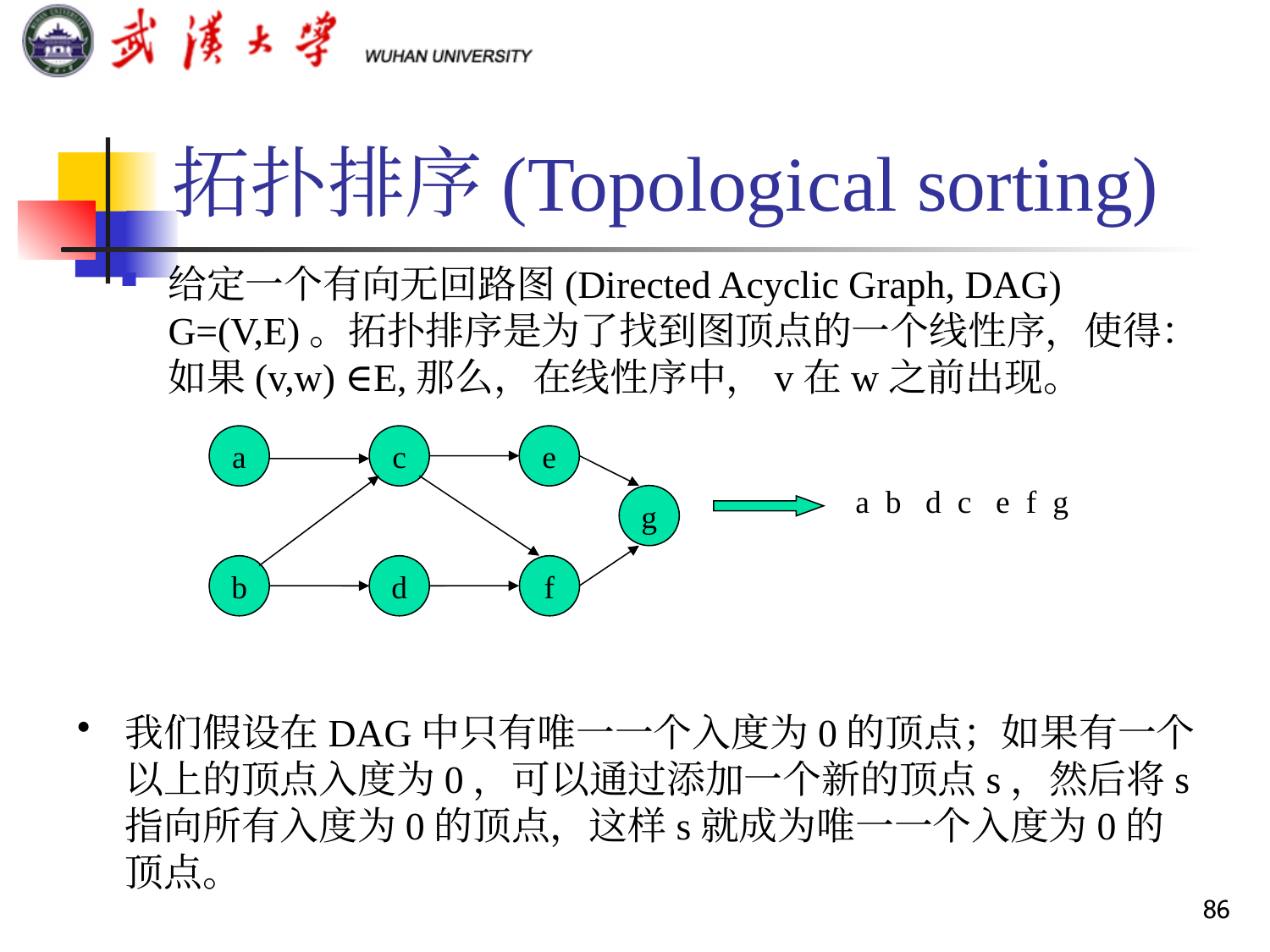

# 拓扑排序(Topological sorting)
给定一个有向无回路图(Directed Acyclic Graph, DAG) G=(V,E)。拓扑排序是为了找到图顶点的一个线性序，使得：如果(v,w) ∈E,那么，在线性序中，v在w之前出现。
a
c
e

a  b   d  c   e  f  g

g

b
d
f

我们假设在DAG中只有唯一一个入度为0的顶点；如果有一个以上的顶点入度为0，可以通过添加一个新的顶点s，然后将s指向所有入度为0的顶点，这样s就成为唯一一个入度为0的顶点。
86